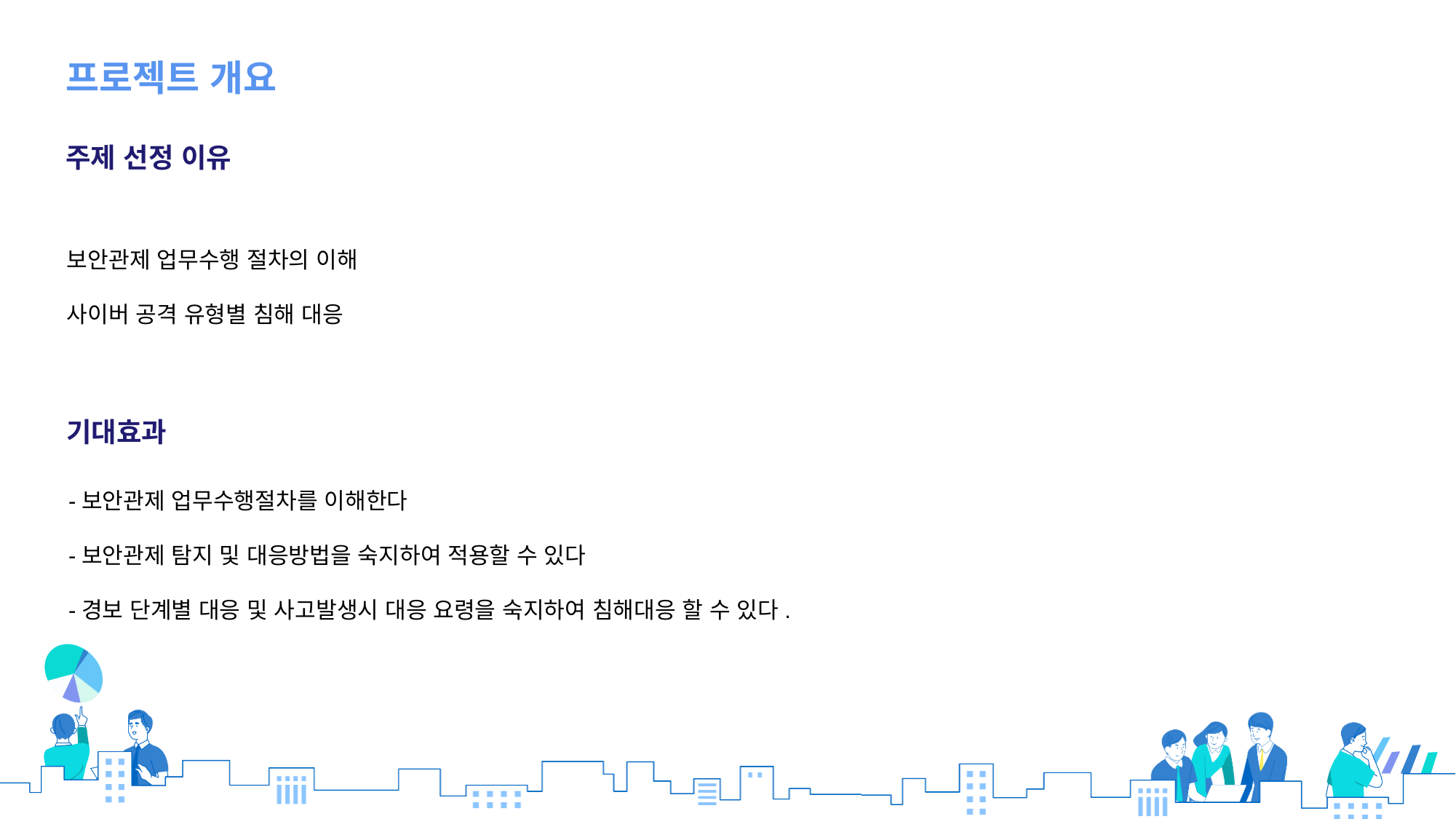

프로젝트 개요
주제 선정 이유
보안관제 업무수행 절차의 이해
사이버 공격 유형별 침해 대응

기대효과
-보안관제 업무수행절차를 이해한다
-보안관제 탐지 및 대응방법을 숙지하여 적용할 수 있다
-경보 단계별 대응 및 사고발생시 대응 요령을 숙지하여 침해대응 할 수 있다.